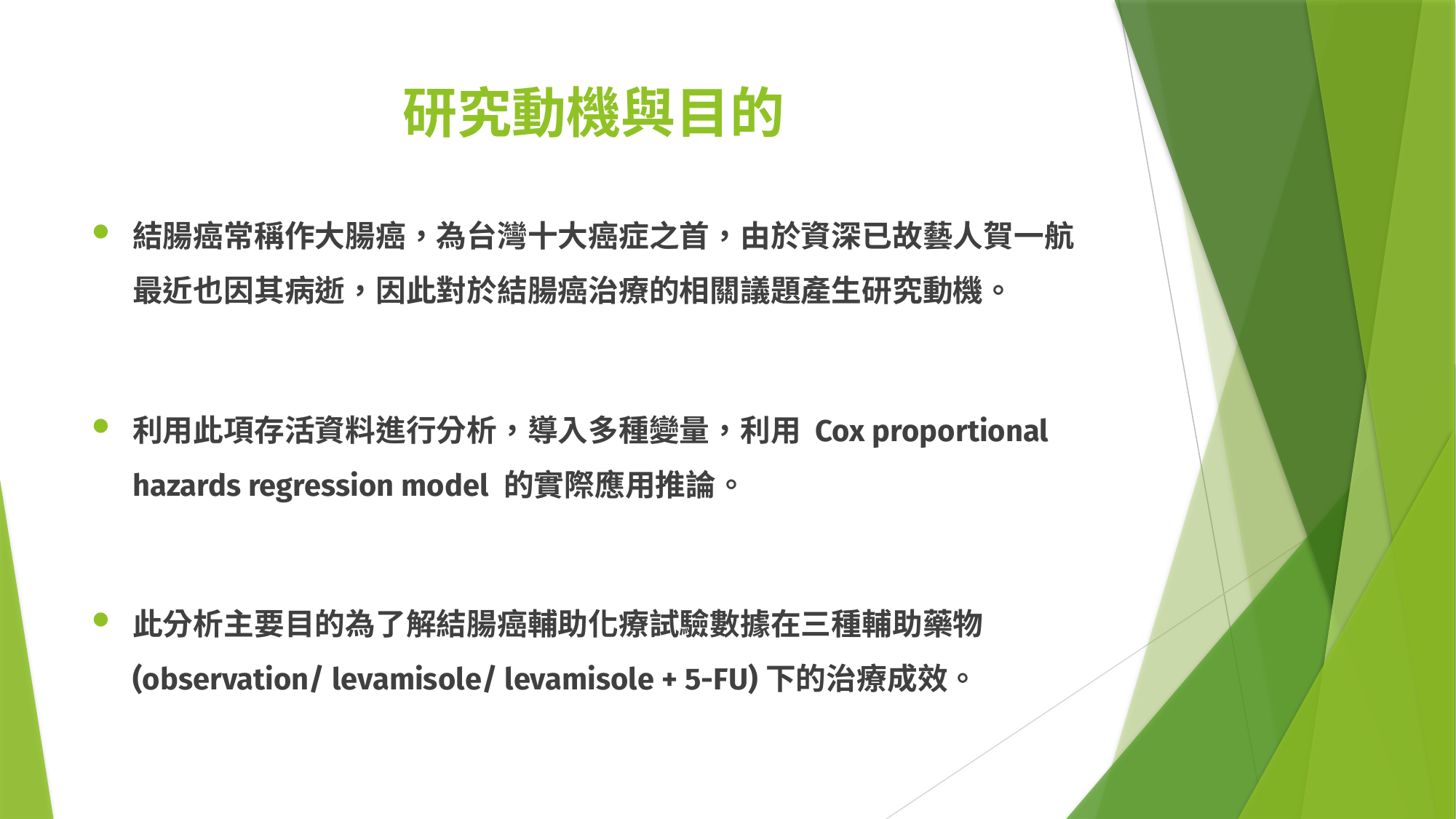

# 研究動機與目的
結腸癌常稱作大腸癌，為台灣十大癌症之首，由於資深已故藝人賀一航最近也因其病逝，因此對於結腸癌治療的相關議題產生研究動機。

利用此項存活資料進行分析，導入多種變量，利用 Cox proportional hazards regression model 的實際應用推論。

此分析主要目的為了解結腸癌輔助化療試驗數據在三種輔助藥物(observation/ levamisole/ levamisole + 5-FU)下的治療成效。